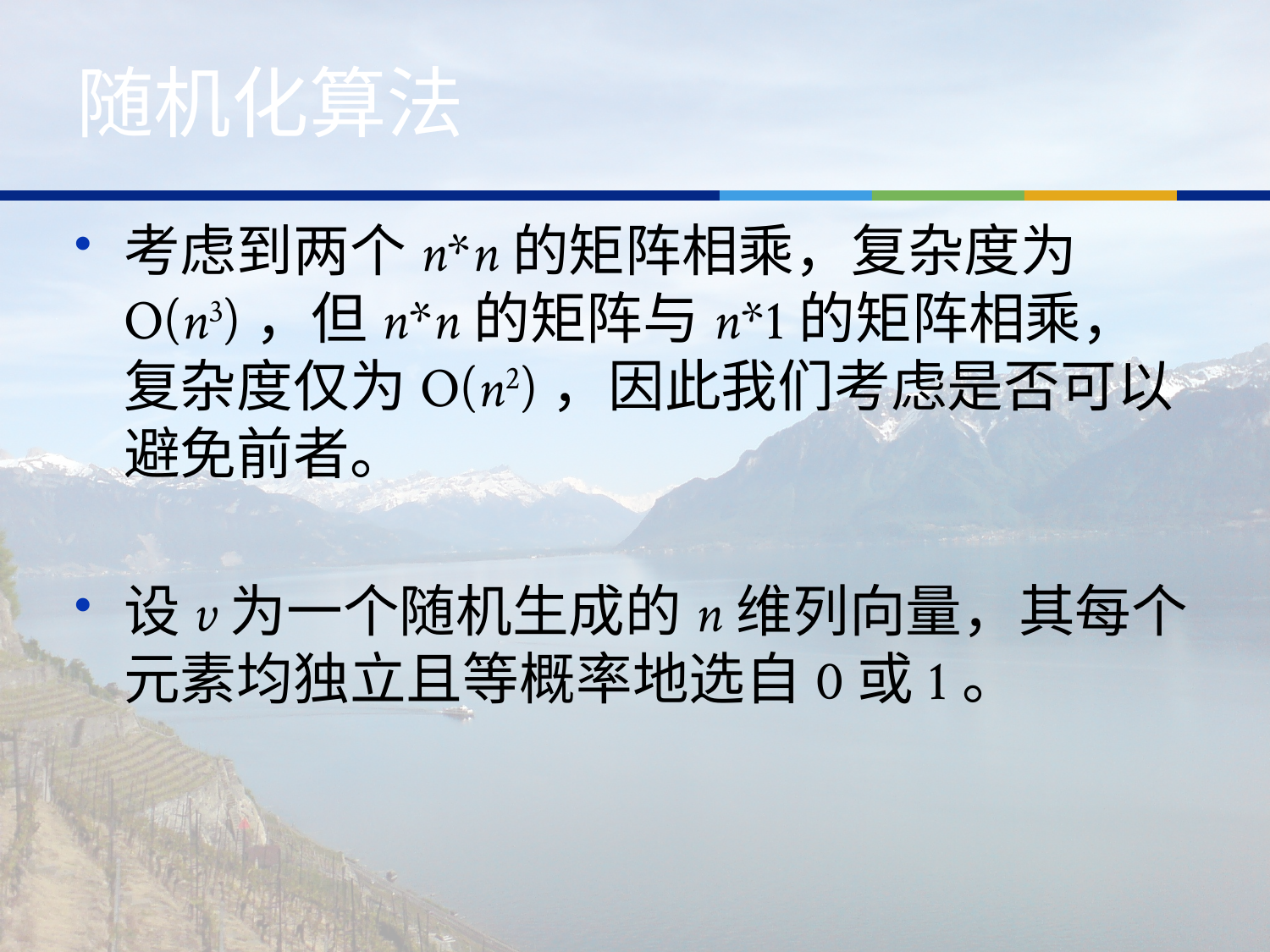

# 随机化算法
考虑到两个n*n的矩阵相乘，复杂度为O(n3)，但n*n的矩阵与n*1的矩阵相乘，复杂度仅为O(n2)，因此我们考虑是否可以避免前者。

设v为一个随机生成的n维列向量，其每个元素均独立且等概率地选自0或1。